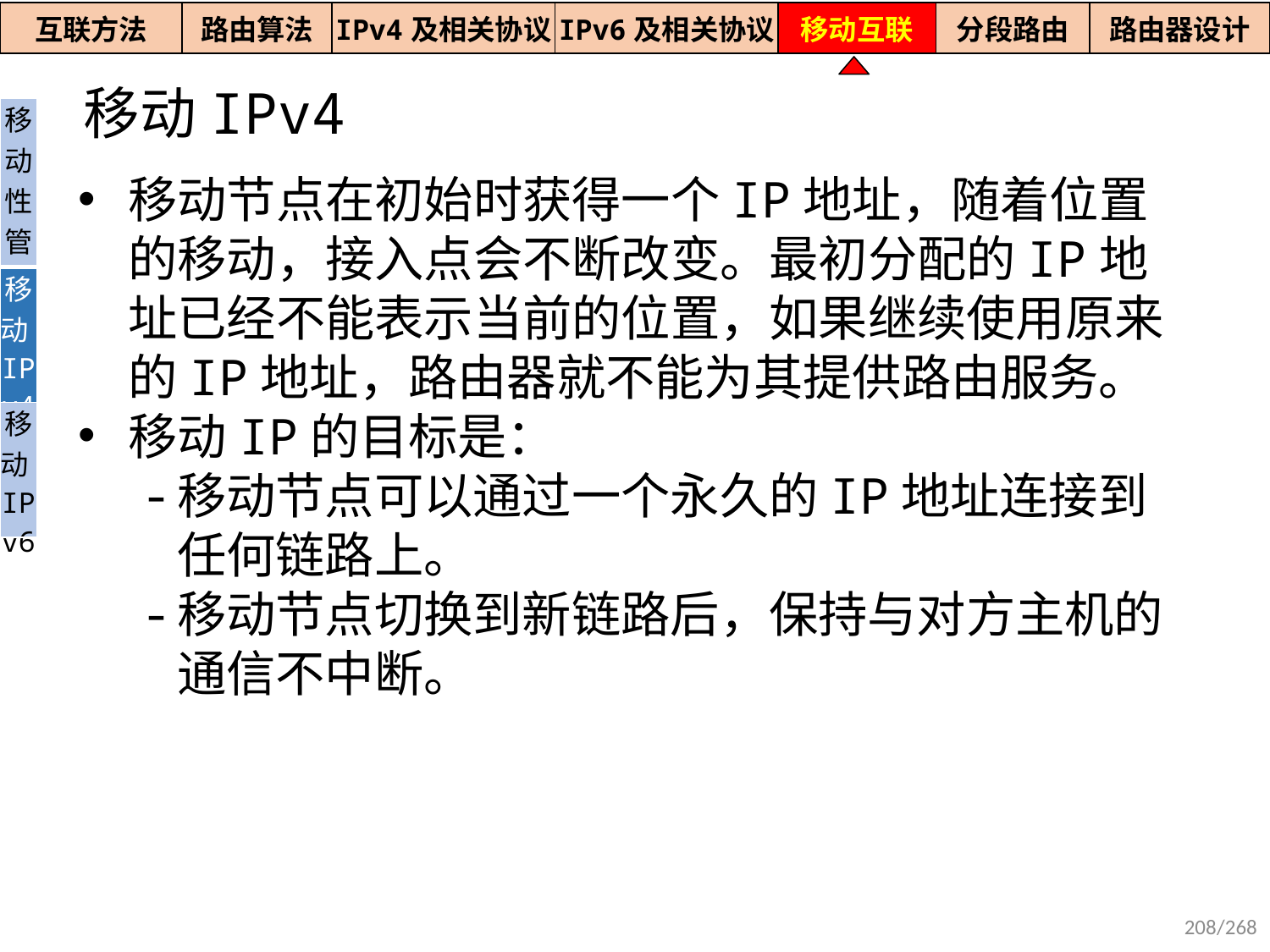

| 互联方法 | 路由算法 | IPv4及相关协议 | IPv6及相关协议 | 移动互联 | 分段路由 | 路由器设计 |
| --- | --- | --- | --- | --- | --- | --- |

移动IPv4
| 移动性管理 |
| --- |
| 移动IPv4 |
| 移动IPv6 |
移动节点在初始时获得一个IP地址，随着位置的移动，接入点会不断改变。最初分配的IP地址已经不能表示当前的位置，如果继续使用原来的IP地址，路由器就不能为其提供路由服务。
移动IP的目标是：
移动节点可以通过一个永久的IP地址连接到任何链路上。
移动节点切换到新链路后，保持与对方主机的通信不中断。

208/268